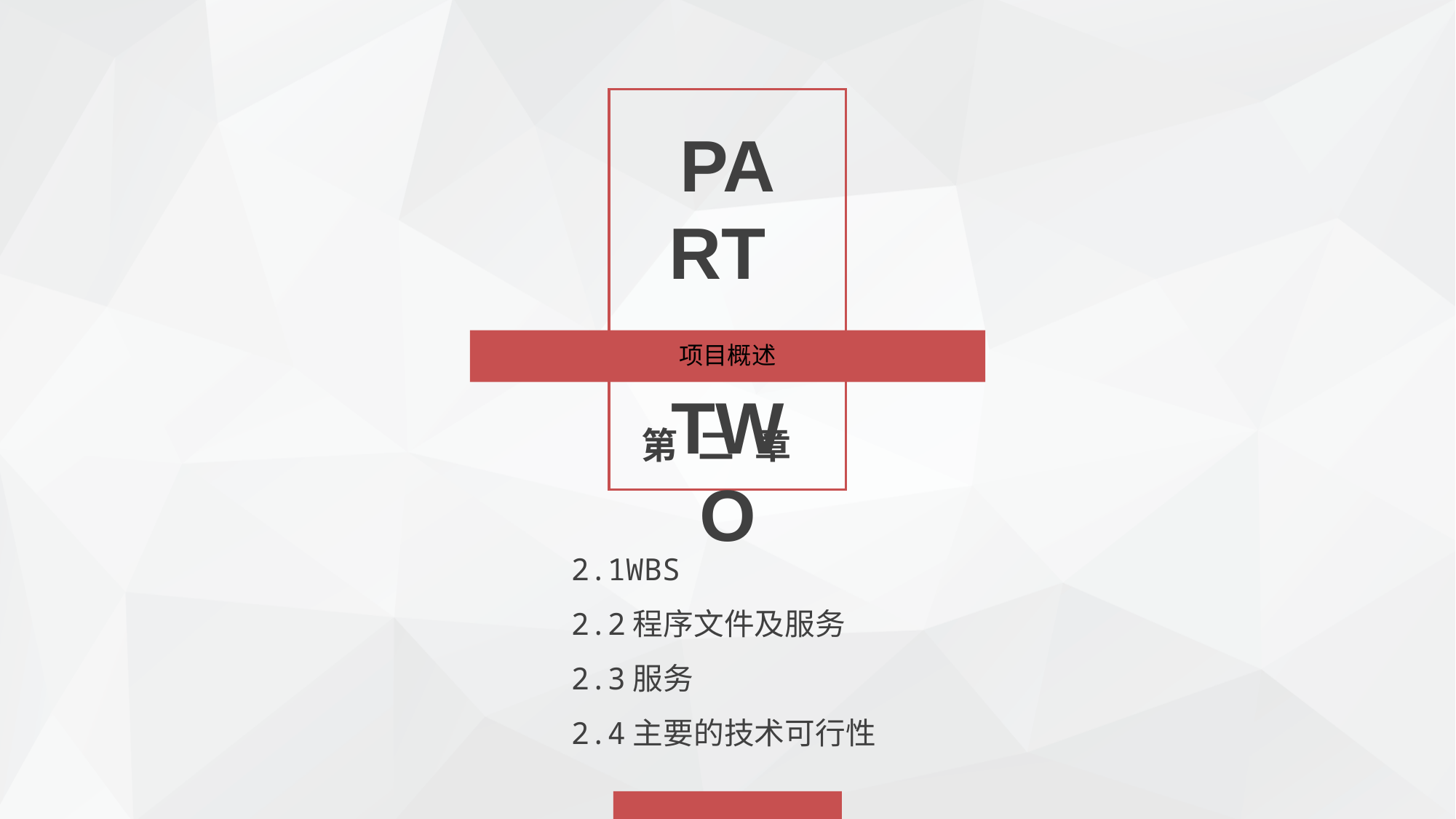

PART   TWO
项目概述

第 二 章
2.1WBS
2.2程序文件及服务
2.3服务
2.4主要的技术可行性